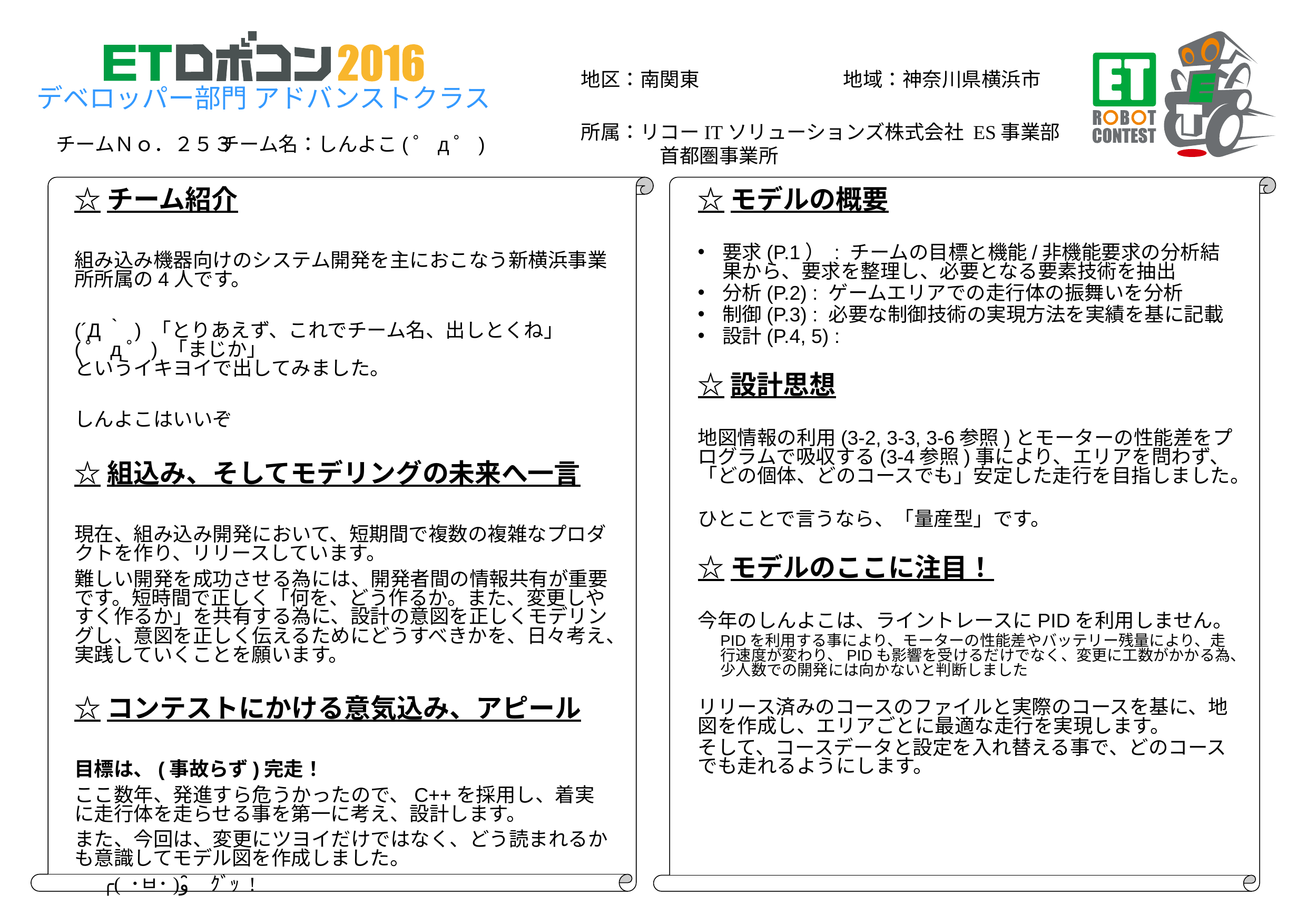

地区：南関東
地域：神奈川県横浜市
所属：リコーITソリューションズ株式会社 ES事業部
　　　　首都圏事業所
チームＮｏ．２５３
チーム名：しんよこ(゜д゜)
☆チーム紹介

組み込み機器向けのシステム開発を主におこなう新横浜事業所所属の4人です。

(´Д｀ ) 「とりあえず、これでチーム名、出しとくね」
(゜д゜) 「まじか」
というイキヨイで出してみました。

しんよこはいいぞ

☆組込み、そしてモデリングの未来へ一言

現在、組み込み開発において、短期間で複数の複雑なプロダクトを作り、リリースしています。
難しい開発を成功させる為には、開発者間の情報共有が重要です。短時間で正しく「何を、どう作るか。また、変更しやすく作るか」を共有する為に、設計の意図を正しくモデリングし、意図を正しく伝えるためにどうすべきかを、日々考え、実践していくことを願います。

☆コンテストにかける意気込み、アピール

目標は、(事故らず)完走！
ここ数年、発進すら危うかったので、C++を採用し、着実に走行体を走らせる事を第一に考え、設計します。
また、今回は、変更にツヨイだけではなく、どう読まれるかも意識してモデル図を作成しました。
     ╭( ･ㅂ･)و ̑̑  ｸﾞｯ !
☆モデルの概要

要求(P.1） : チームの目標と機能/非機能要求の分析結果から、要求を整理し、必要となる要素技術を抽出
分析(P.2) : ゲームエリアでの走行体の振舞いを分析
制御(P.3) : 必要な制御技術の実現方法を実績を基に記載
設計(P.4, 5) :

☆設計思想

地図情報の利用(3-2, 3-3, 3-6参照)とモーターの性能差をプログラムで吸収する(3-4参照)事により、エリアを問わず、「どの個体、どのコースでも」安定した走行を目指しました。

ひとことで言うなら、「量産型」です。

☆モデルのここに注目！

今年のしんよこは、ライントレースにPIDを利用しません。
PIDを利用する事により、モーターの性能差やバッテリー残量により、走行速度が変わり、PIDも影響を受けるだけでなく、変更に工数がかかる為、少人数での開発には向かないと判断しました

リリース済みのコースのファイルと実際のコースを基に、地図を作成し、エリアごとに最適な走行を実現します。
そして、コースデータと設定を入れ替える事で、どのコースでも走れるようにします。